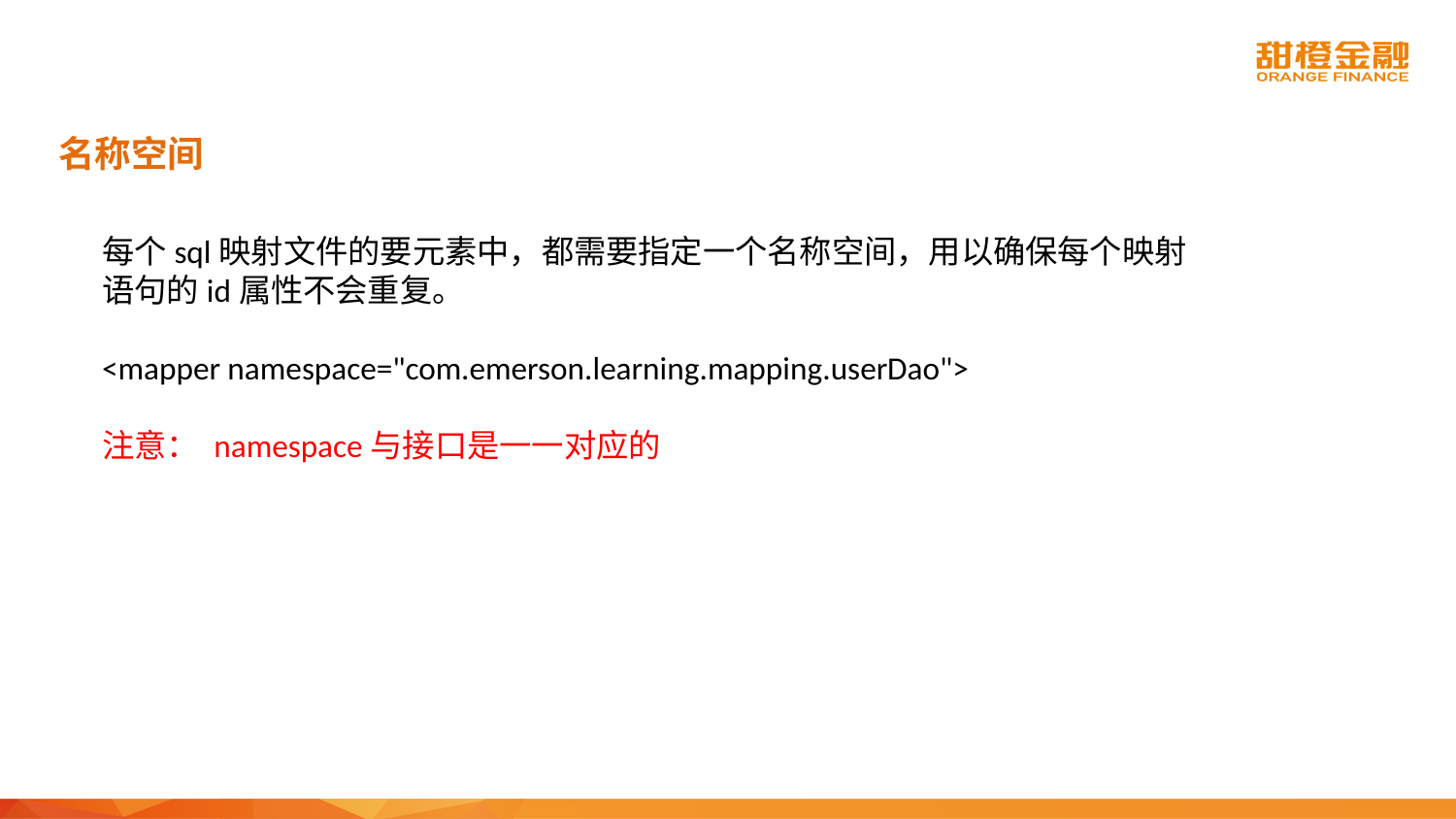

名称空间
每个sql映射文件的要元素中，都需要指定一个名称空间，用以确保每个映射语句的id属性不会重复。

<mapper namespace="com.emerson.learning.mapping.userDao">

注意： namespace与接口是一一对应的